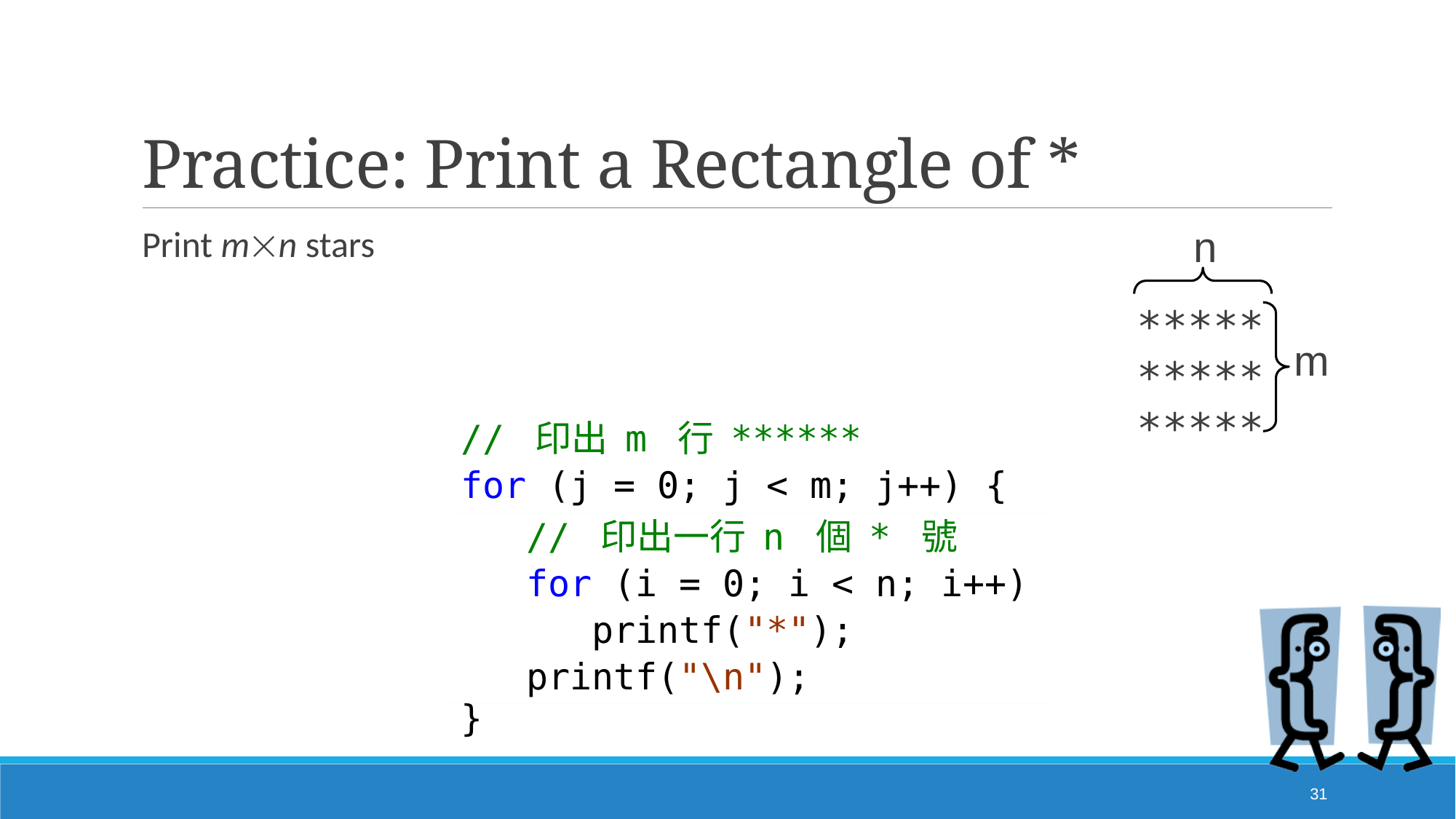

# Practice: Print a Rectangle of *

n

// 印出一行 n 個 * 號
for (i = 0; i < n; i++)
   printf("*");
printf("\n");
Print m×n stars
*****
*****
*****

m
// 印出 m 行 ******
for (j = 0; j < m; j++) {

// 印出一行 n 個 * 號

}
// 印出一行 n 個 * 號
for (i = 0; i < n; i++)
   printf("*");
printf("\n");
   // 印出一行 n 個 * 號
   for (i = 0; i < n; i++)
      printf("*");
   printf("\n");
31